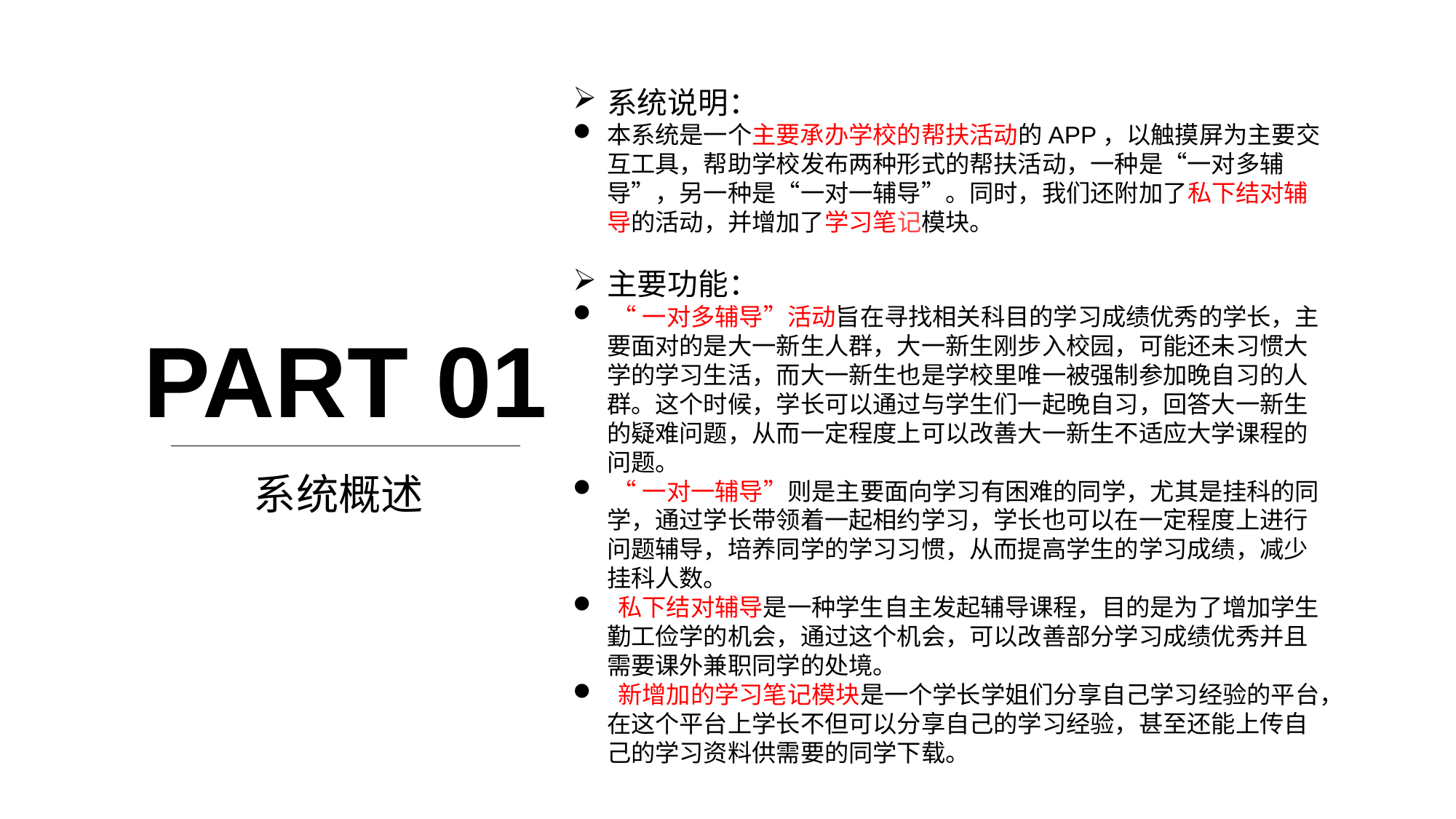

系统说明：
本系统是一个主要承办学校的帮扶活动的APP，以触摸屏为主要交互工具，帮助学校发布两种形式的帮扶活动，一种是“一对多辅导”，另一种是“一对一辅导”。同时，我们还附加了私下结对辅导的活动，并增加了学习笔记模块。

主要功能：
 “一对多辅导”活动旨在寻找相关科目的学习成绩优秀的学长，主要面对的是大一新生人群，大一新生刚步入校园，可能还未习惯大学的学习生活，而大一新生也是学校里唯一被强制参加晚自习的人群。这个时候，学长可以通过与学生们一起晚自习，回答大一新生的疑难问题，从而一定程度上可以改善大一新生不适应大学课程的问题。
 “一对一辅导”则是主要面向学习有困难的同学，尤其是挂科的同学，通过学长带领着一起相约学习，学长也可以在一定程度上进行问题辅导，培养同学的学习习惯，从而提高学生的学习成绩，减少挂科人数。
 私下结对辅导是一种学生自主发起辅导课程，目的是为了增加学生勤工俭学的机会，通过这个机会，可以改善部分学习成绩优秀并且需要课外兼职同学的处境。
 新增加的学习笔记模块是一个学长学姐们分享自己学习经验的平台，在这个平台上学长不但可以分享自己的学习经验，甚至还能上传自己的学习资料供需要的同学下载。
PART 01
系统概述